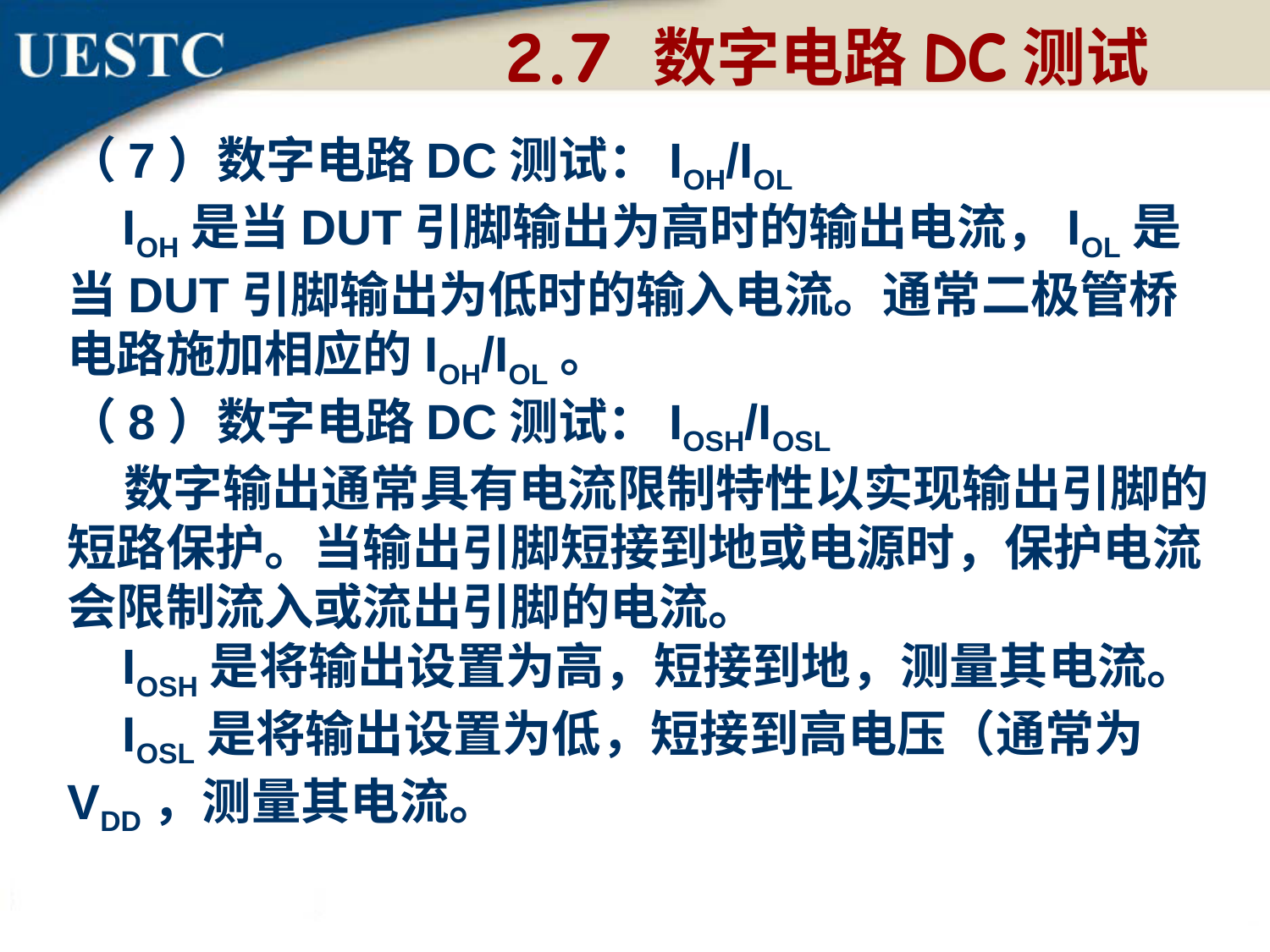

2.7 数字电路DC测试
（7）数字电路DC测试：IOH/IOL
    IOH是当DUT引脚输出为高时的输出电流，IOL是当DUT引脚输出为低时的输入电流。通常二极管桥电路施加相应的IOH/IOL。
（8）数字电路DC测试：IOSH/IOSL
    数字输出通常具有电流限制特性以实现输出引脚的短路保护。当输出引脚短接到地或电源时，保护电流会限制流入或流出引脚的电流。
    IOSH是将输出设置为高，短接到地，测量其电流。
    IOSL是将输出设置为低，短接到高电压（通常为VDD，测量其电流。